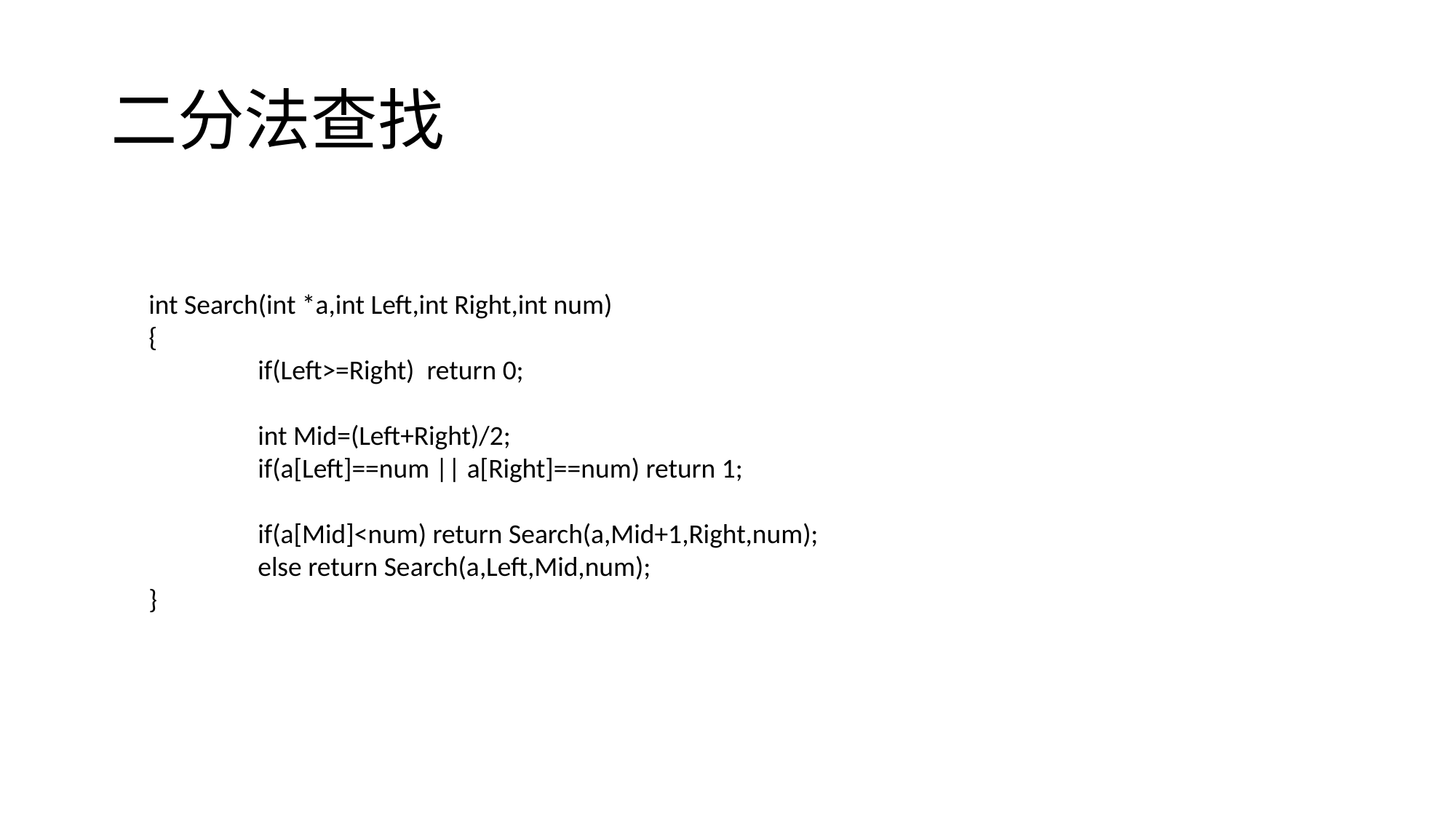

# 二分法查找
int Search(int *a,int Left,int Right,int num)
{
	if(Left>=Right)  return 0;

	int Mid=(Left+Right)/2;
	if(a[Left]==num || a[Right]==num) return 1;

	if(a[Mid]<num) return Search(a,Mid+1,Right,num);
	else return Search(a,Left,Mid,num);
}